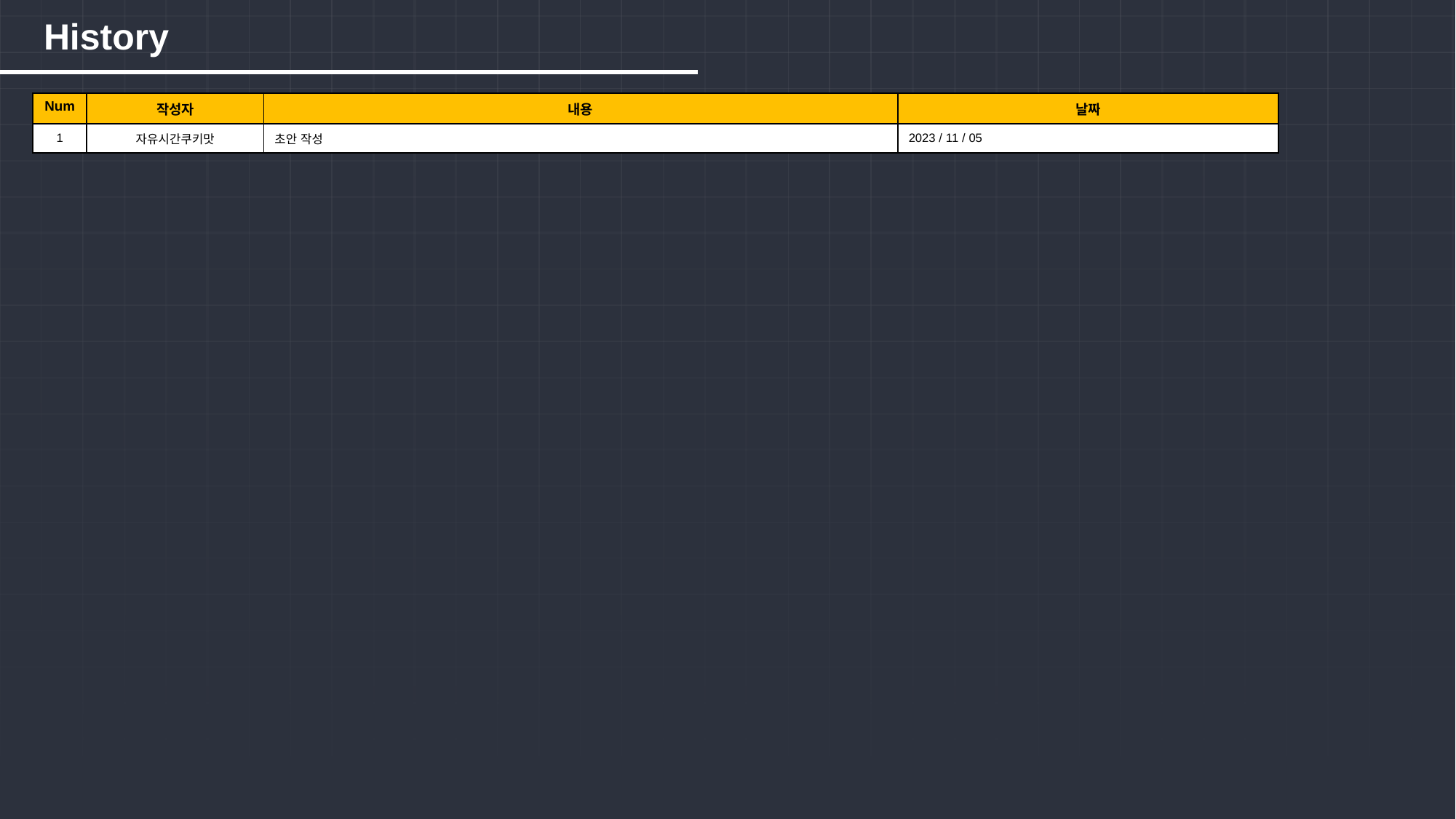

# History
| Num | 작성자 | 내용 | 날짜 |
| --- | --- | --- | --- |
| 1 | 자유시간쿠키맛 | 초안 작성 | 2023 / 11 / 05 |